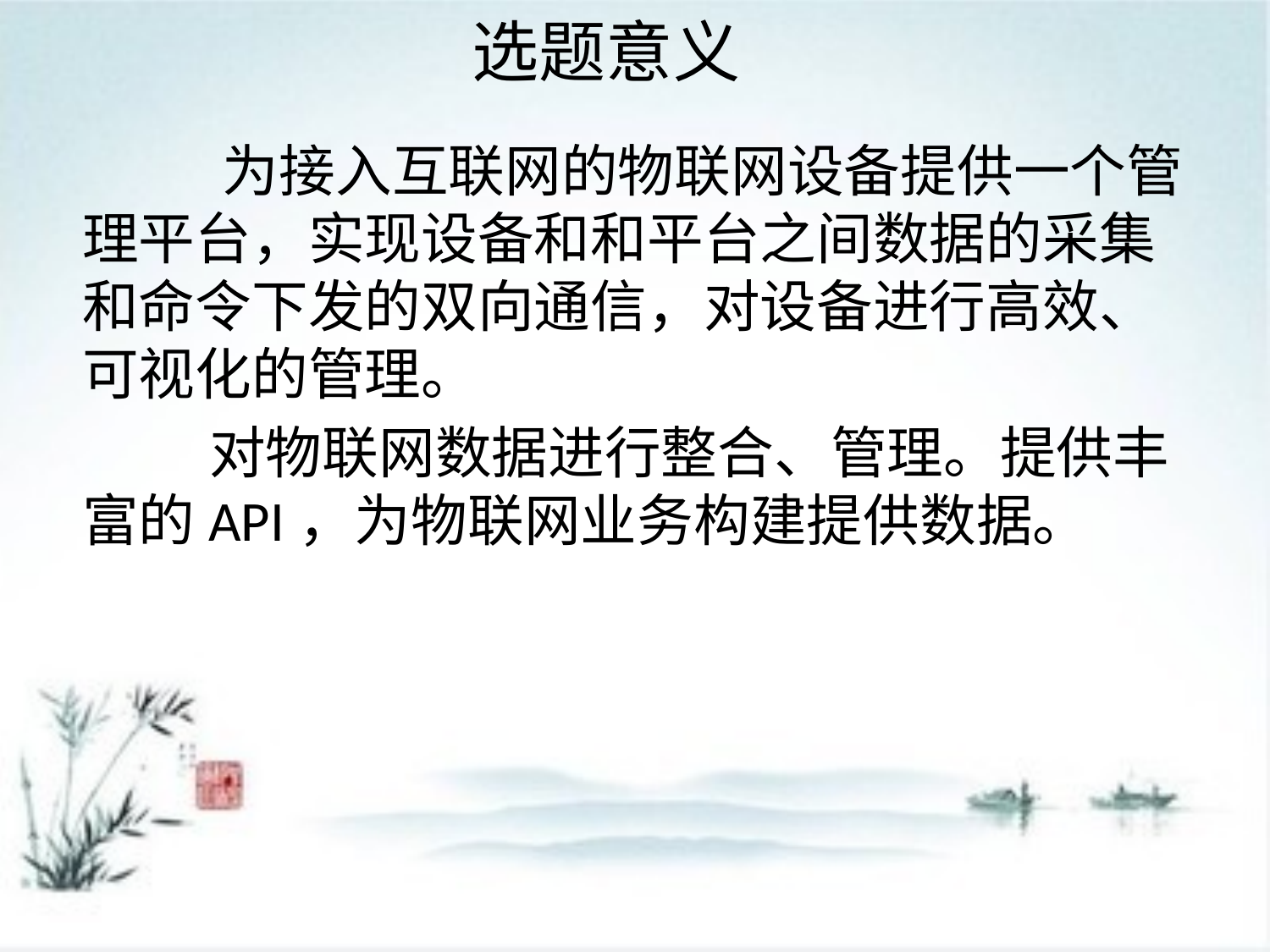

# 选题意义
          为接入互联网的物联网设备提供一个管理平台，实现设备和和平台之间数据的采集和命令下发的双向通信，对设备进行高效、可视化的管理。
	对物联网数据进行整合、管理。提供丰富的API，为物联网业务构建提供数据。